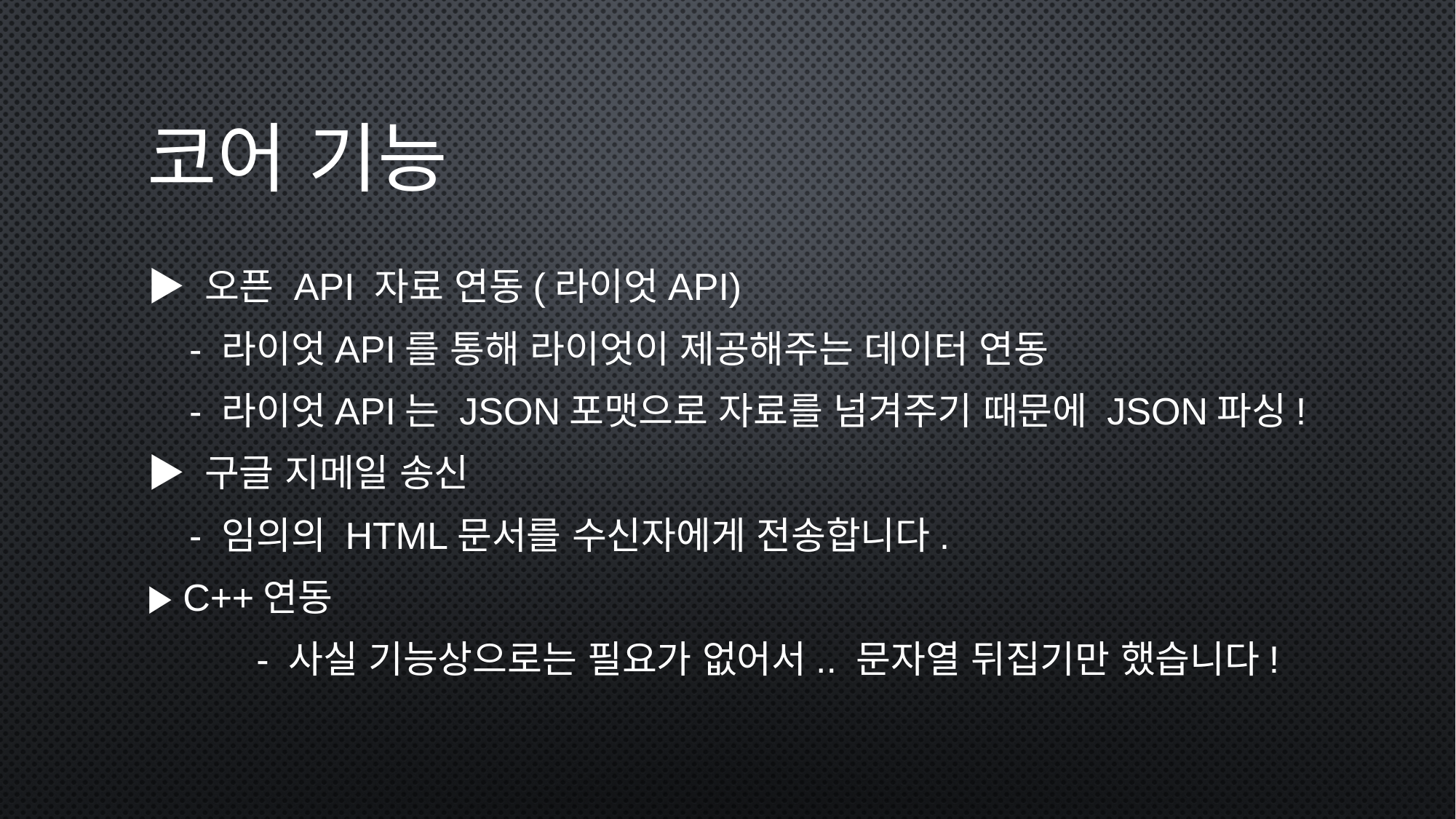

# 코어 기능
▶ 오픈 API 자료 연동(라이엇API)
    - 라이엇API를 통해 라이엇이 제공해주는 데이터 연동
    - 라이엇API는 JSON포맷으로 자료를 넘겨주기 때문에 JSON파싱!
▶ 구글 지메일 송신
    - 임의의 html문서를 수신자에게 전송합니다.
▶ C++연동
	- 사실 기능상으로는 필요가 없어서.. 문자열 뒤집기만 했습니다!